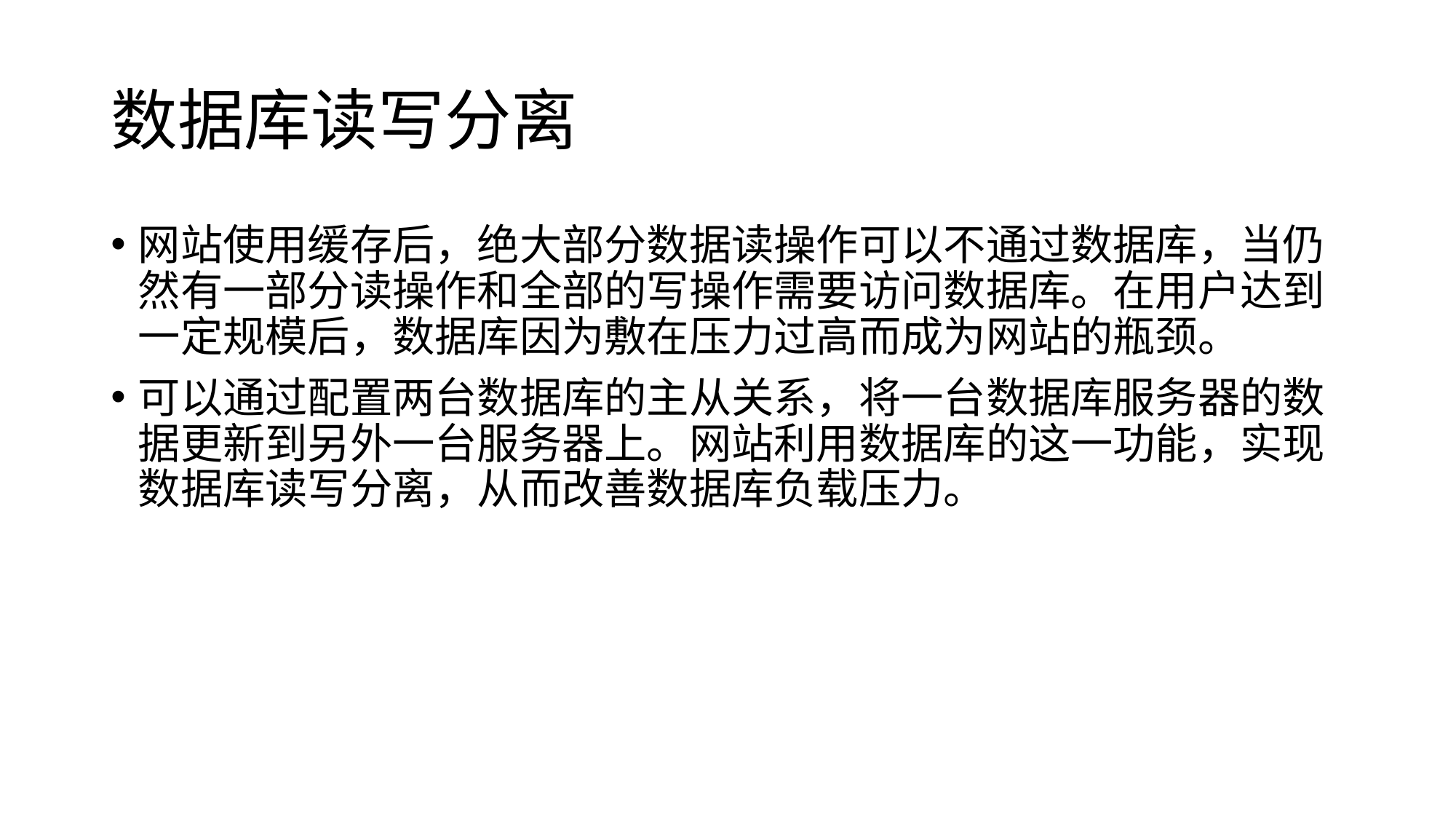

# 数据库读写分离
网站使用缓存后，绝大部分数据读操作可以不通过数据库，当仍然有一部分读操作和全部的写操作需要访问数据库。在用户达到一定规模后，数据库因为敷在压力过高而成为网站的瓶颈。
可以通过配置两台数据库的主从关系，将一台数据库服务器的数据更新到另外一台服务器上。网站利用数据库的这一功能，实现数据库读写分离，从而改善数据库负载压力。